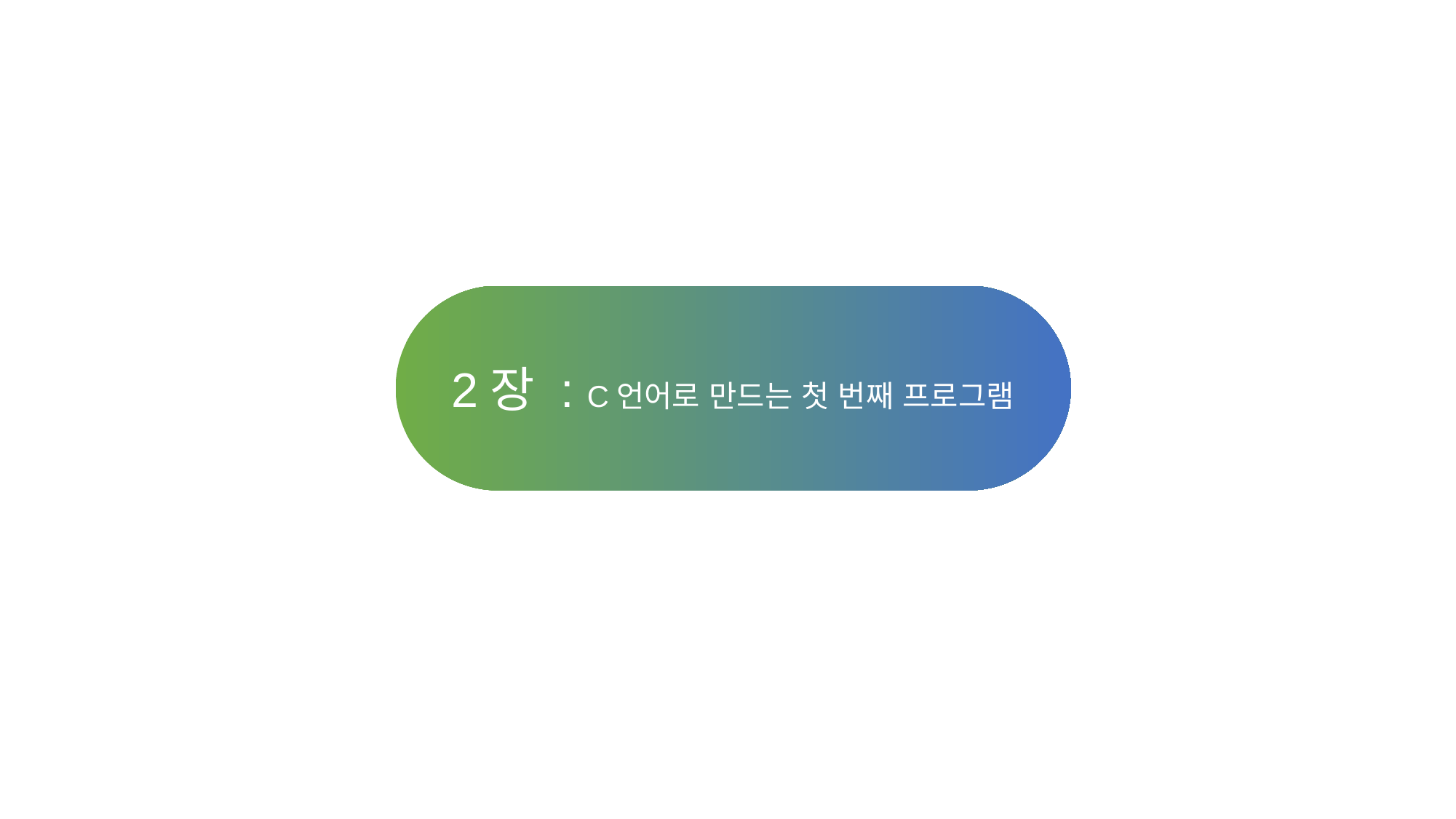

2장 : C언어로 만드는 첫 번째 프로그램